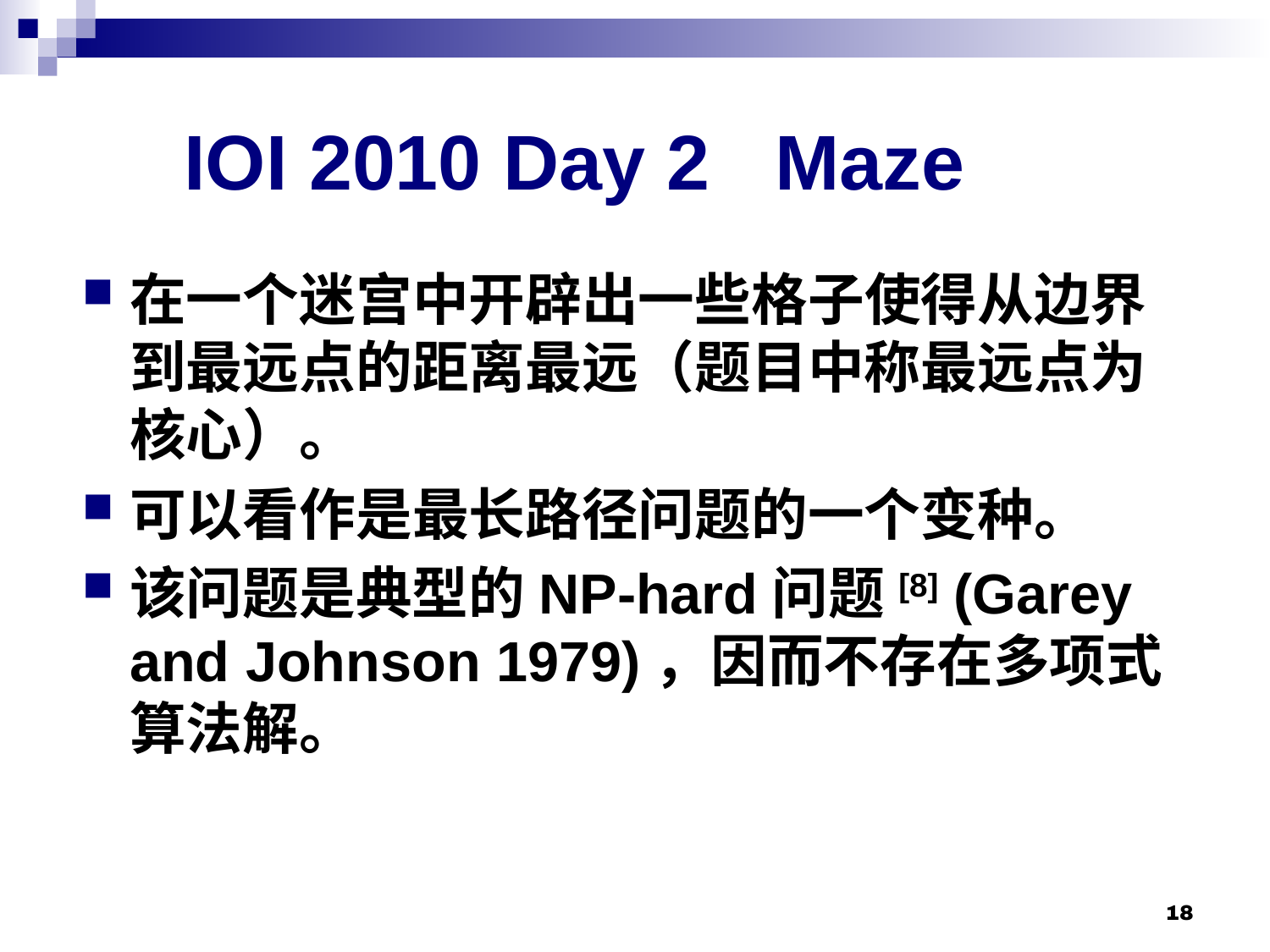

# IOI 2010 Day 2   Maze
在一个迷宫中开辟出一些格子使得从边界到最远点的距离最远（题目中称最远点为核心）。
可以看作是最长路径问题的一个变种。
该问题是典型的NP-hard问题[8] (Garey and Johnson 1979)，因而不存在多项式算法解。
18